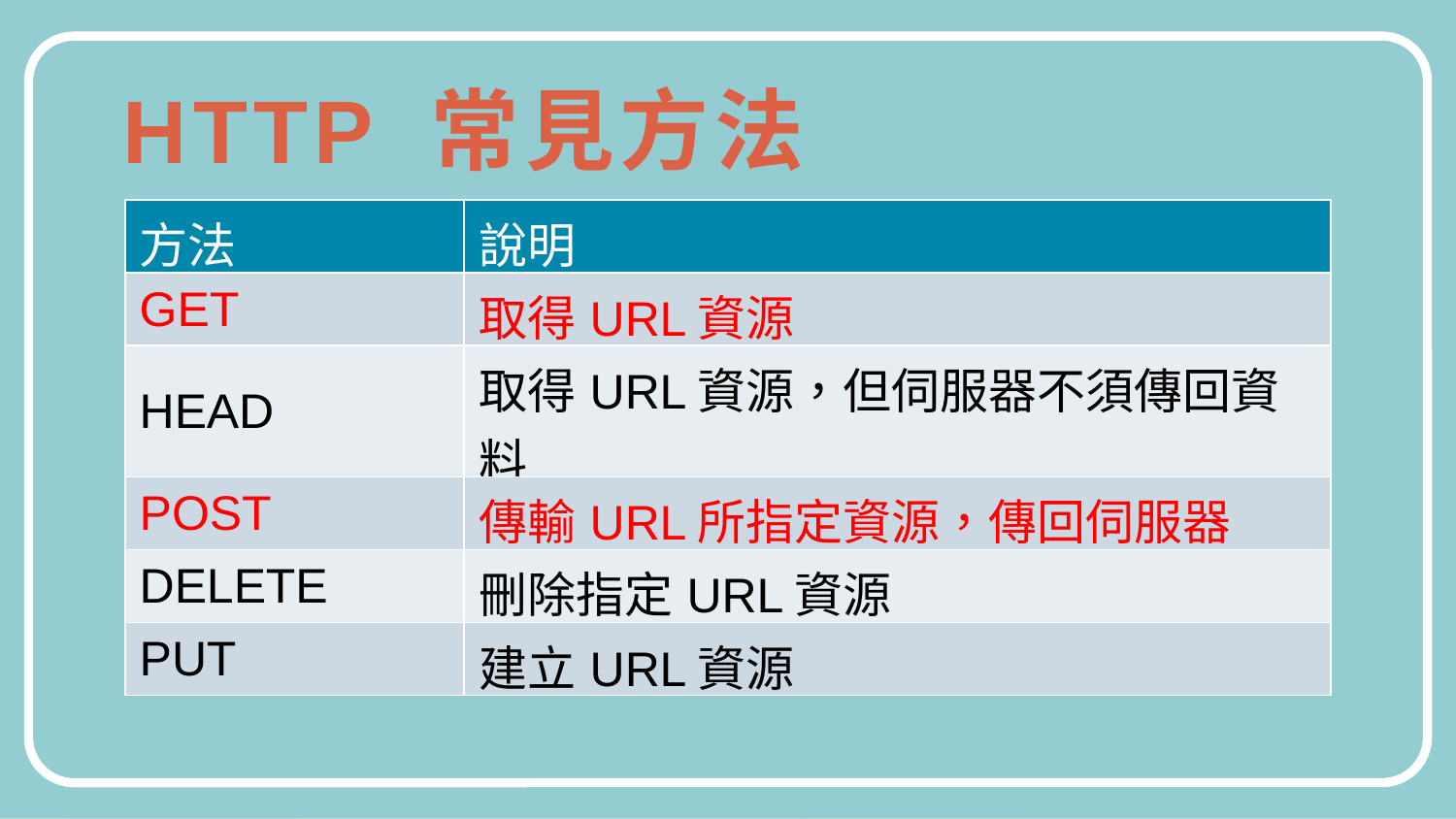

HTTP 常見方法
| 方法 | 說明 |
| --- | --- |
| GET | 取得URL資源 |
| HEAD | 取得URL資源，但伺服器不須傳回資料 |
| POST | 傳輸URL所指定資源，傳回伺服器 |
| DELETE | 刪除指定URL資源 |
| PUT | 建立URL資源 |